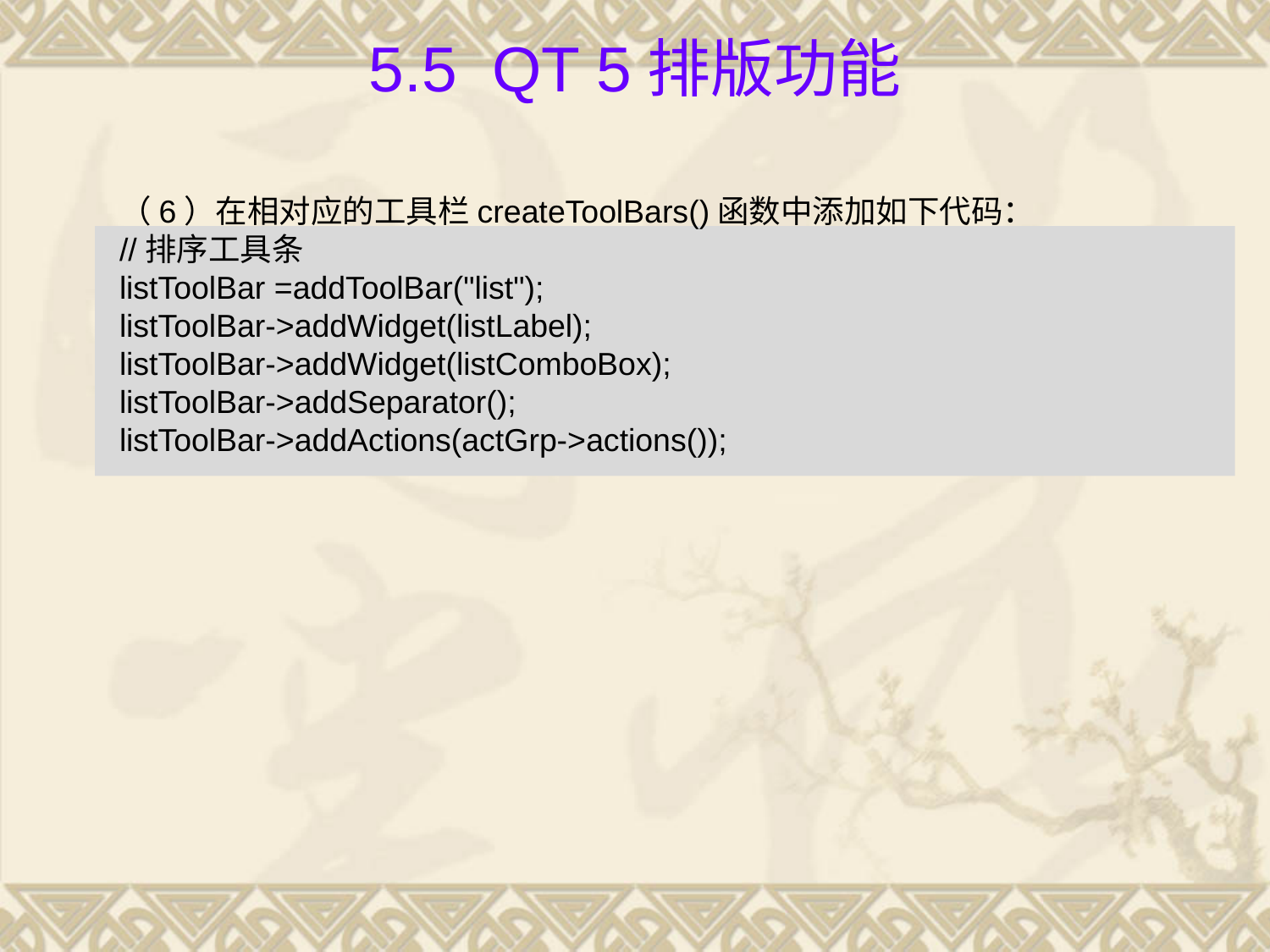

# 5.5  Qt 5排版功能
（6）在相对应的工具栏createToolBars()函数中添加如下代码：
//排序工具条
listToolBar =addToolBar("list");
listToolBar->addWidget(listLabel);
listToolBar->addWidget(listComboBox);
listToolBar->addSeparator();
listToolBar->addActions(actGrp->actions());